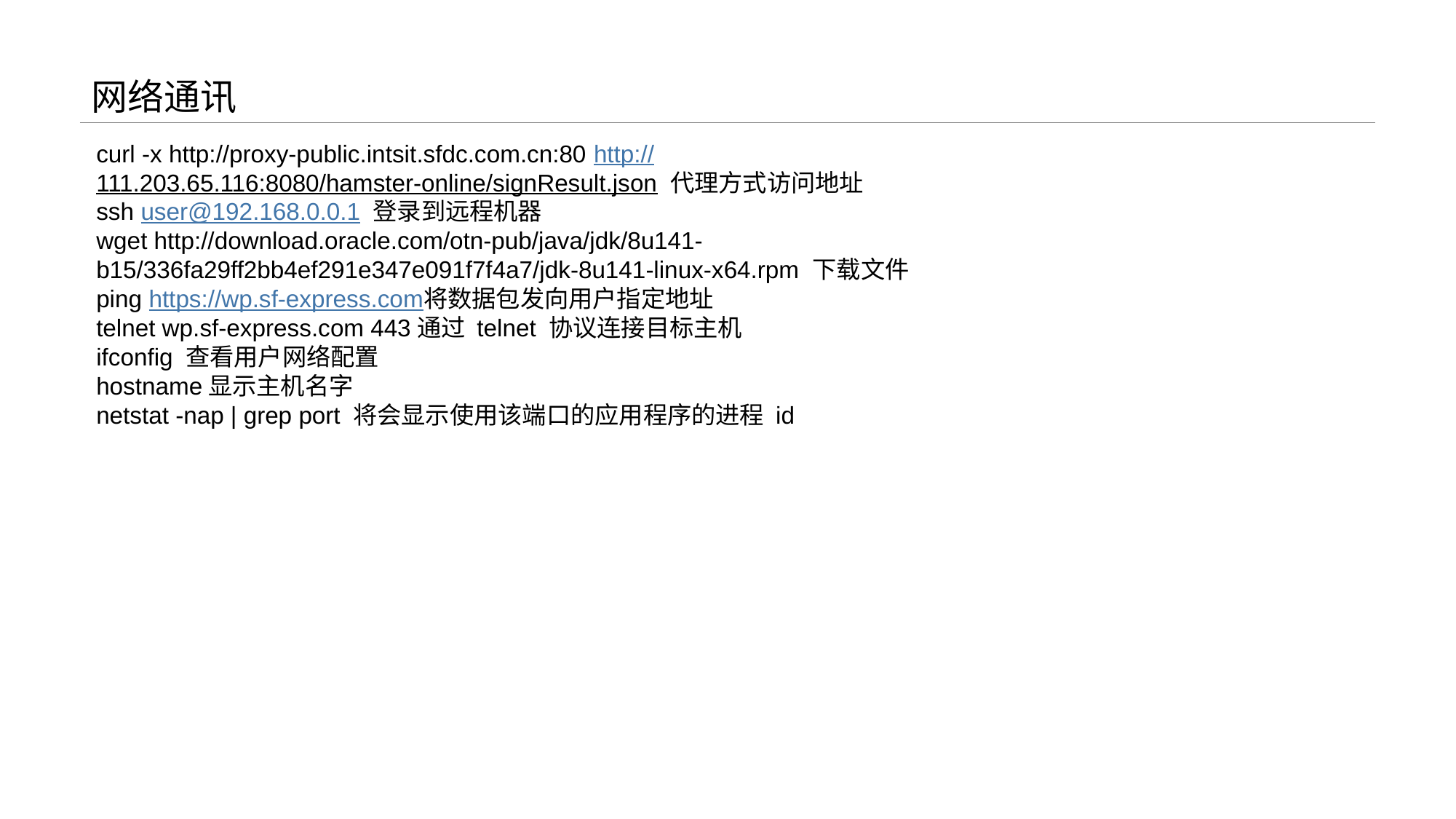

# 网络通讯
curl -x http://proxy-public.intsit.sfdc.com.cn:80 http://111.203.65.116:8080/hamster-online/signResult.json 代理方式访问地址
ssh user@192.168.0.0.1 登录到远程机器
wget http://download.oracle.com/otn-pub/java/jdk/8u141-b15/336fa29ff2bb4ef291e347e091f7f4a7/jdk-8u141-linux-x64.rpm 下载文件
ping https://wp.sf-express.com将数据包发向用户指定地址
telnet wp.sf-express.com 443通过 telnet 协议连接目标主机
ifconfig 查看用户网络配置
hostname显示主机名字
netstat -nap | grep port 将会显示使用该端口的应用程序的进程 id
7